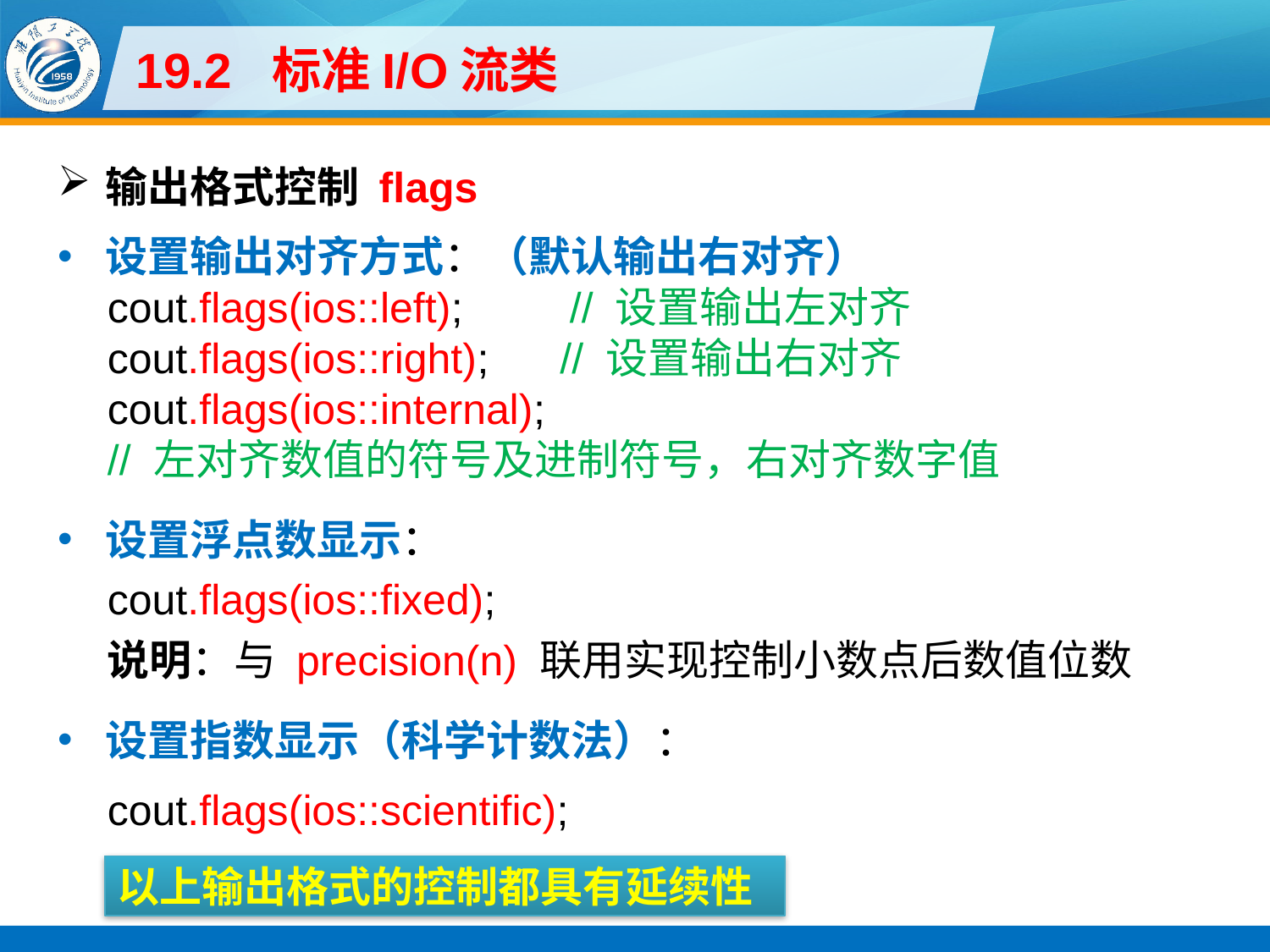

# 19.2  标准I/O流类
输出格式控制 flags
设置输出对齐方式：（默认输出右对齐）
cout.flags(ios::left);         // 设置输出左对齐
cout.flags(ios::right);      // 设置输出右对齐
cout.flags(ios::internal);
// 左对齐数值的符号及进制符号，右对齐数字值
设置浮点数显示：
cout.flags(ios::fixed);
说明：与 precision(n) 联用实现控制小数点后数值位数
设置指数显示（科学计数法）：
cout.flags(ios::scientific);
以上输出格式的控制都具有延续性